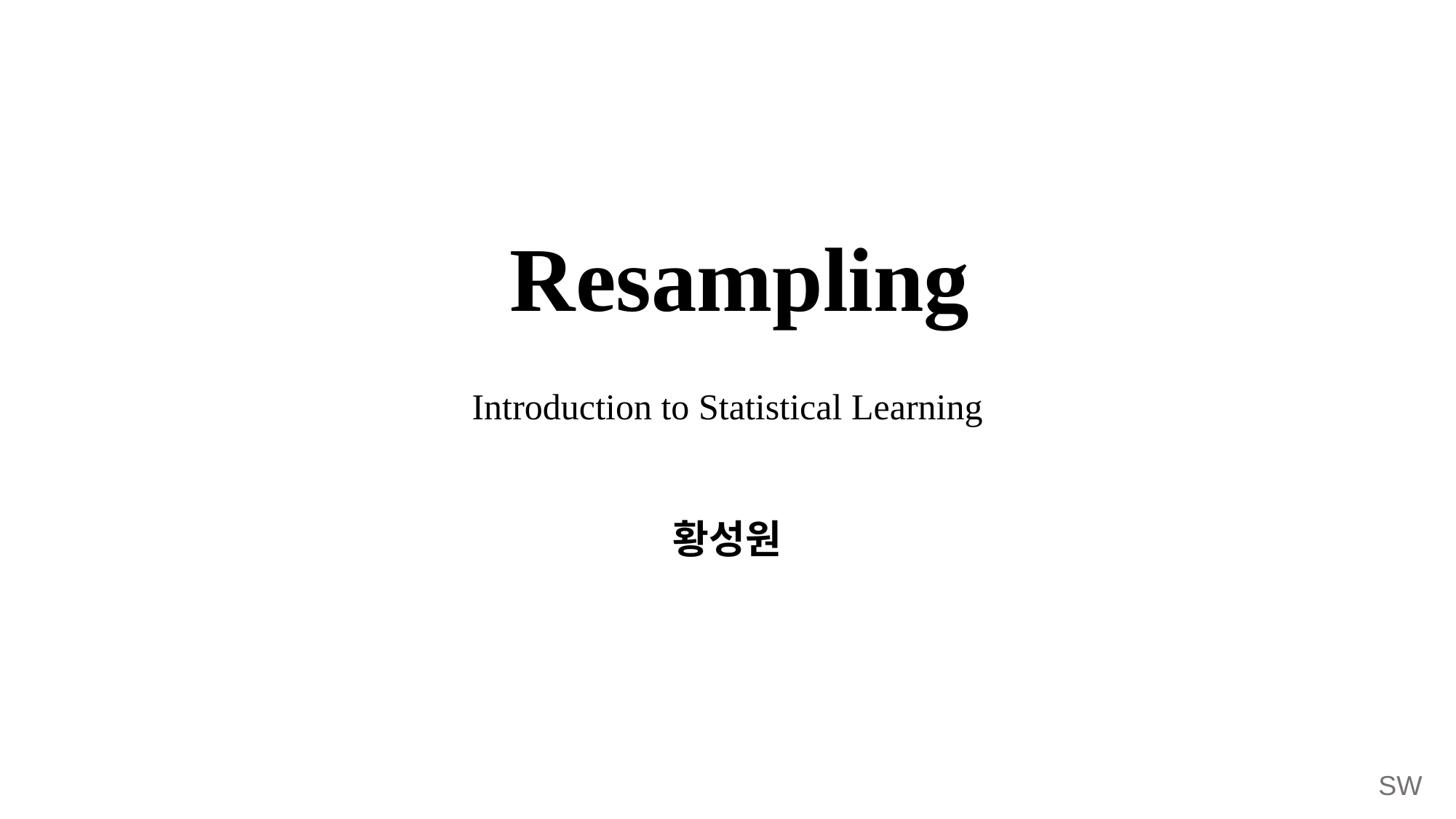

# Resampling
Introduction to Statistical Learning

황성원